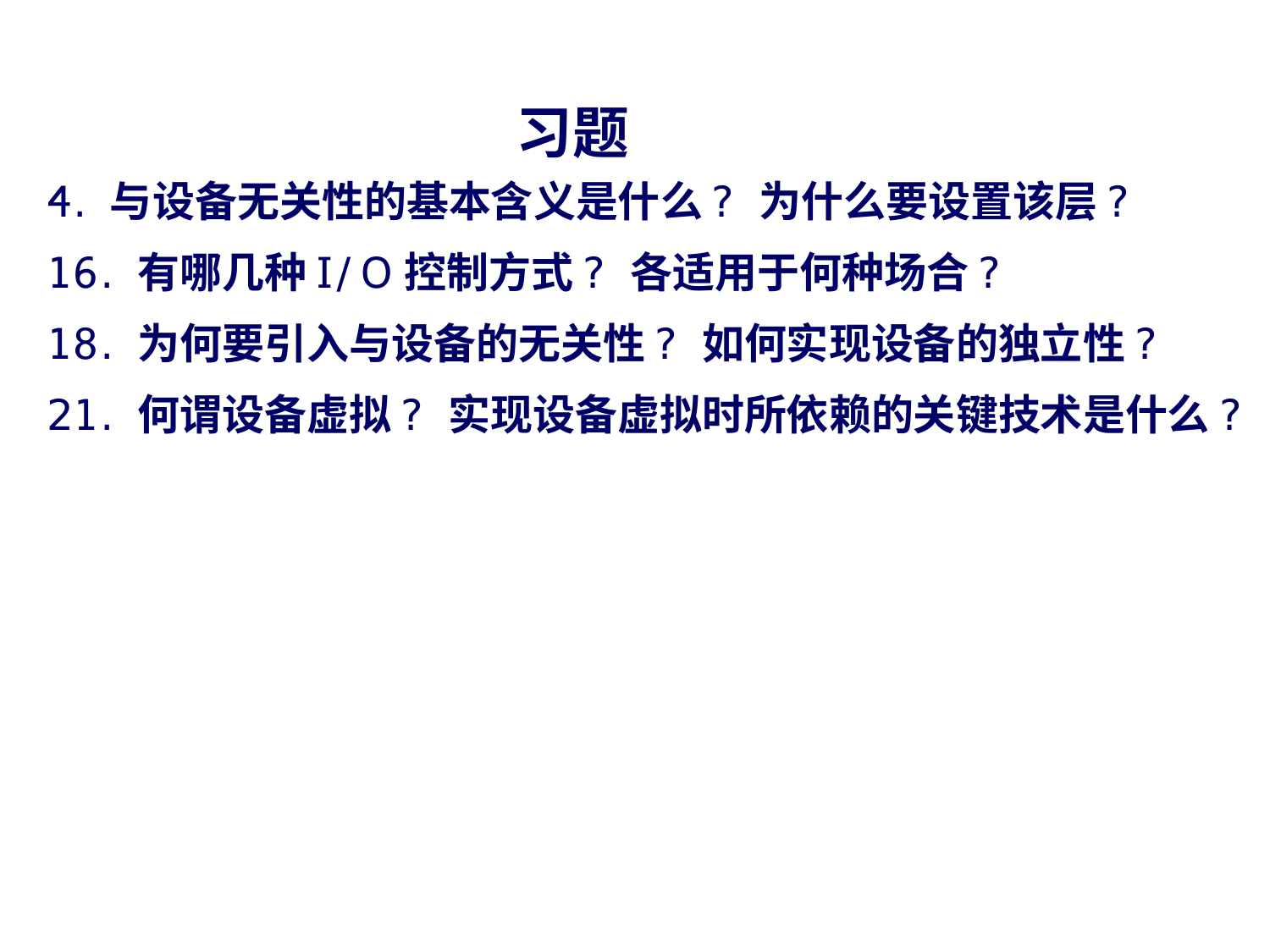

习题
# 4. 与设备无关性的基本含义是什么? 为什么要设置该层? 16. 有哪几种I/O控制方式? 各适用于何种场合? 18. 为何要引入与设备的无关性? 如何实现设备的独立性? 21. 何谓设备虚拟? 实现设备虚拟时所依赖的关键技术是什么?